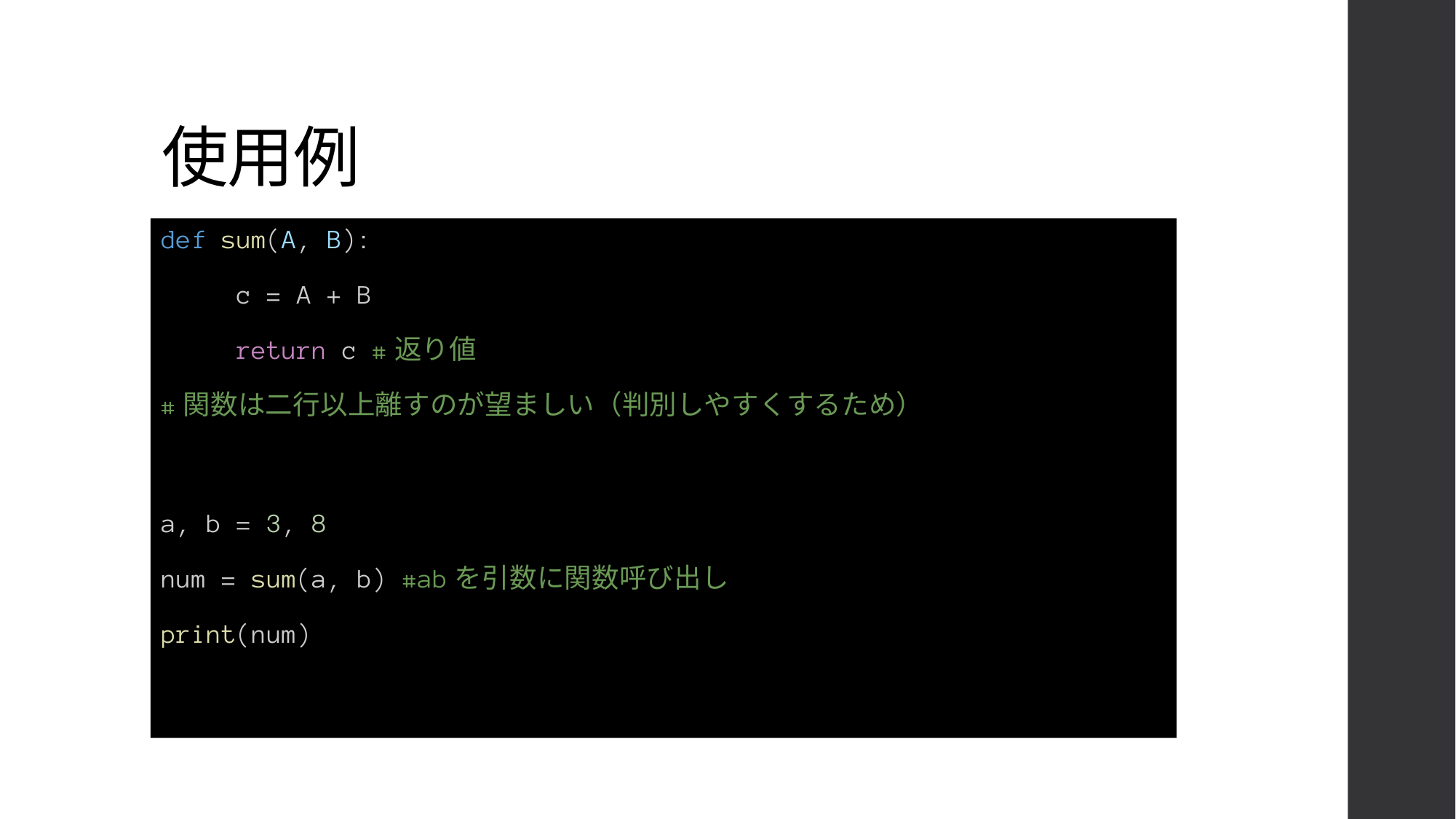

# 使用例
def sum(A, B):
     c = A + B
     return c #返り値
#関数は二行以上離すのが望ましい（判別しやすくするため）
a, b = 3, 8
num = sum(a, b) #abを引数に関数呼び出し
print(num)